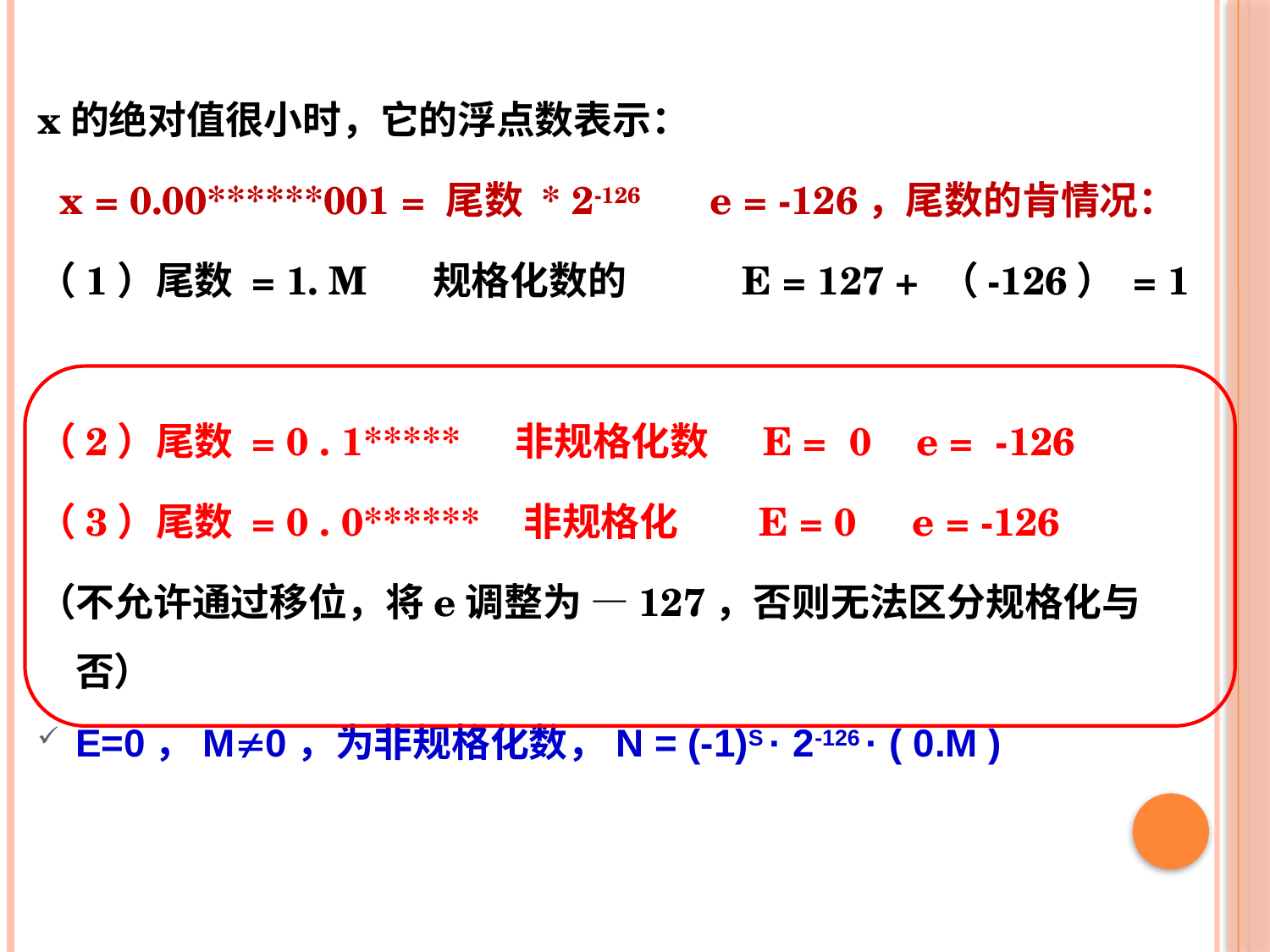

x的绝对值很小时，它的浮点数表示：
  x = 0.00******001 = 尾数 * 2-126           e = -126，尾数的肯情况：
（1）尾数 = 1. M     规格化数的            E = 127 + （-126） = 1

（2）尾数 = 0 . 1*****    非规格化数     E =  0    e =  -126
（3）尾数 = 0 . 0******   非规格化        E = 0     e = -126
（不允许通过移位，将e调整为 —127，否则无法区分规格化与否）
E=0，M≠0，为非规格化数，N = (-1)S · 2-126 · ( 0.M )